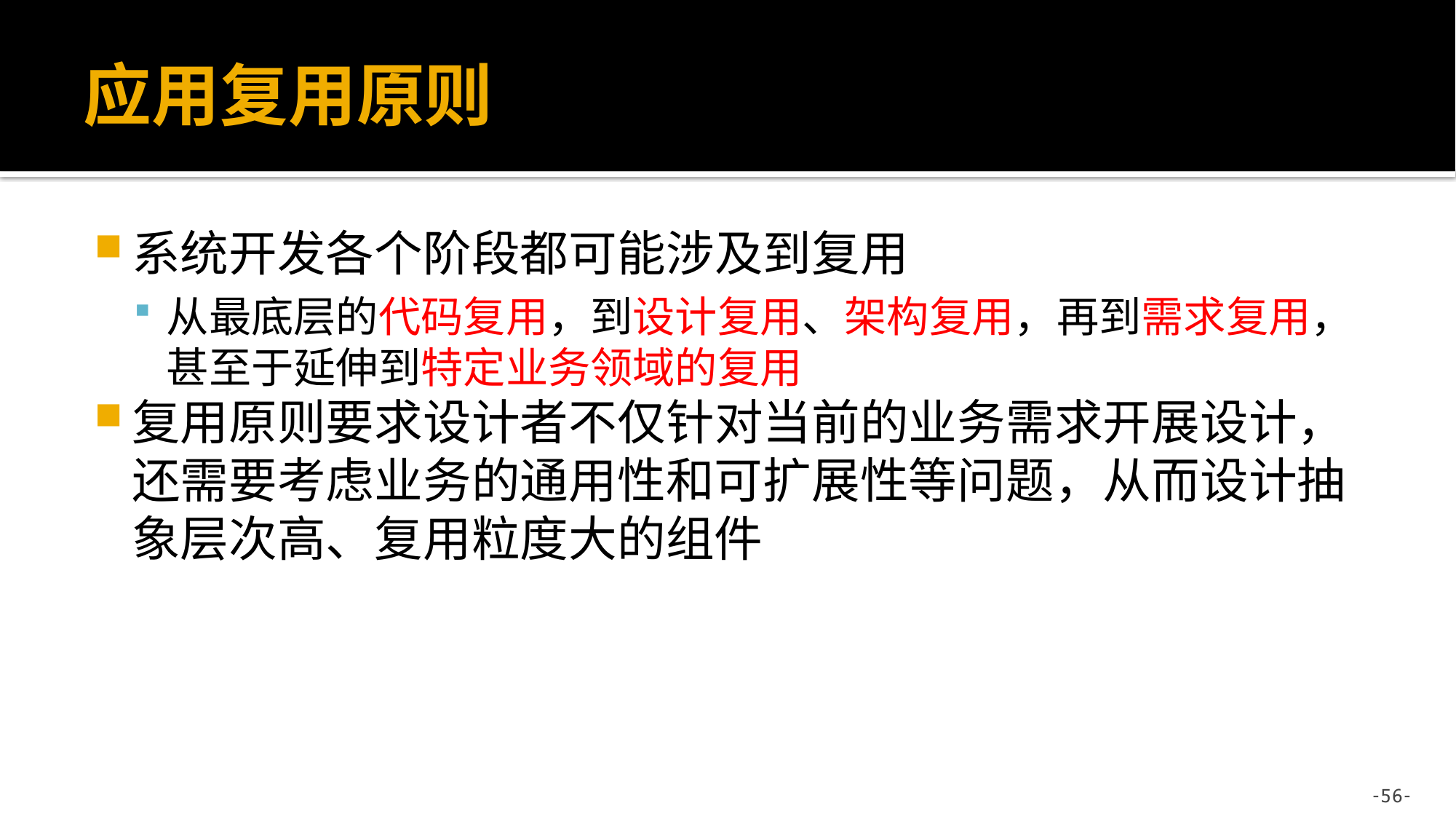

# 应用复用原则
系统开发各个阶段都可能涉及到复用
从最底层的代码复用，到设计复用、架构复用，再到需求复用，甚至于延伸到特定业务领域的复用
复用原则要求设计者不仅针对当前的业务需求开展设计，还需要考虑业务的通用性和可扩展性等问题，从而设计抽象层次高、复用粒度大的组件
-56-